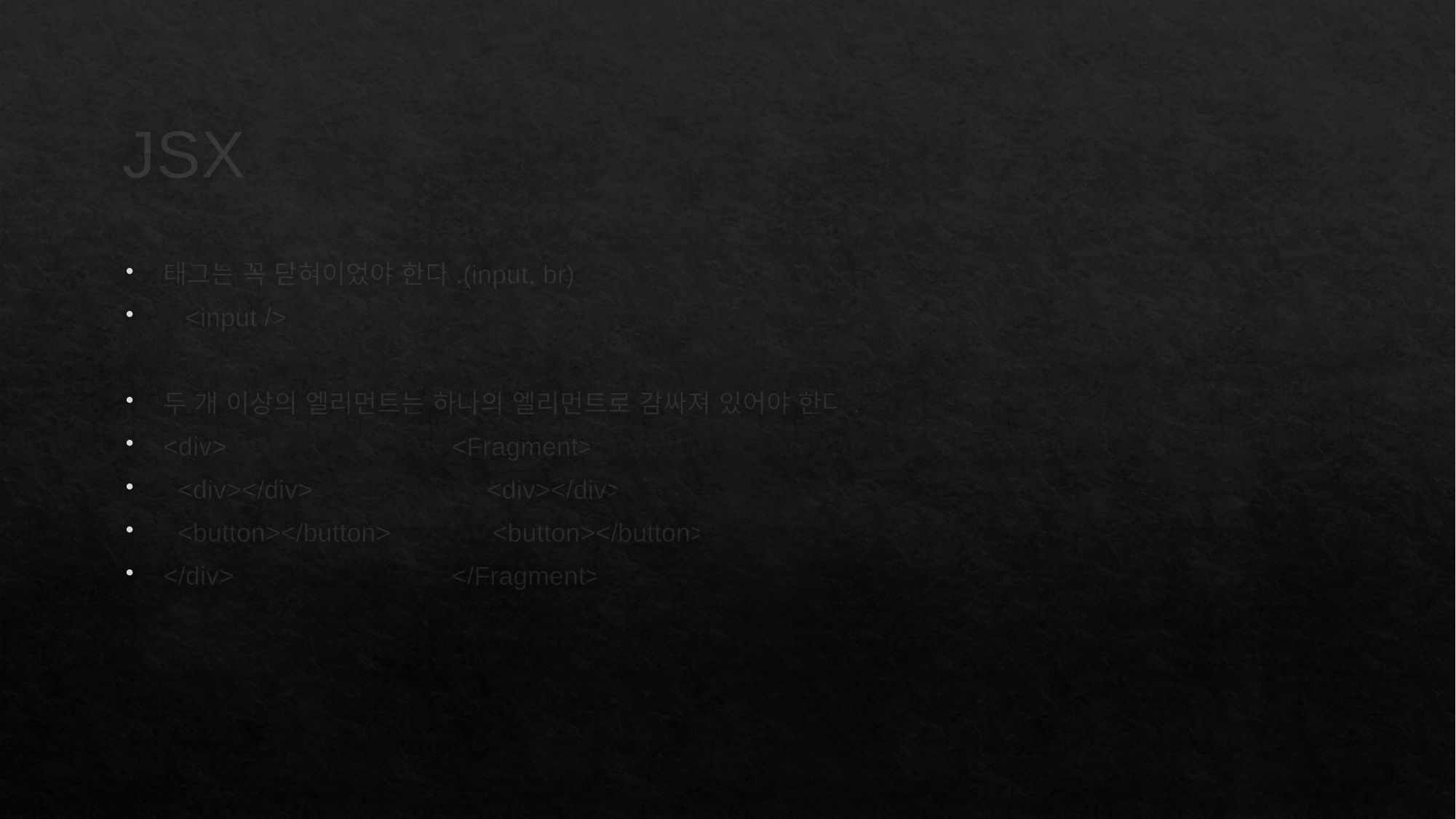

# JSX
태그는 꼭 닫혀이었야 한다.(input, br)
   <input />

두 개 이상의 엘리먼트는 하나의 엘리먼트로 감싸져 있어야 한다.
<div>                               <Fragment>
  <div></div>                        <div></div>
  <button></button>              <button></button>
</div>                              </Fragment>